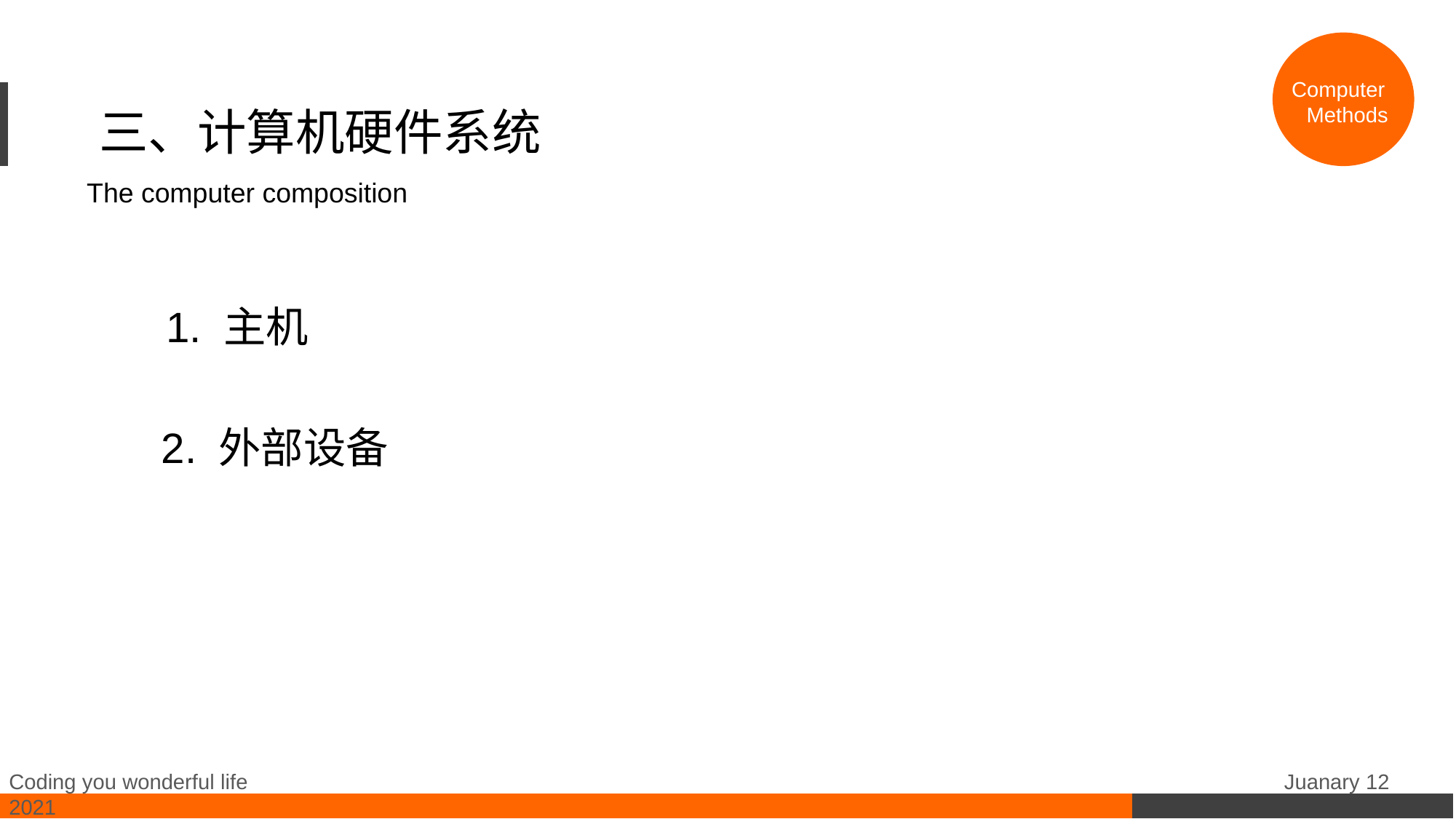

Computer
 Methods
# 三、计算机硬件系统

         The computer composition
1. 主机
2. 外部设备
4. 输入/输出
Coding you wonderful life                                                                                                                                                                             Juanary 12 2021